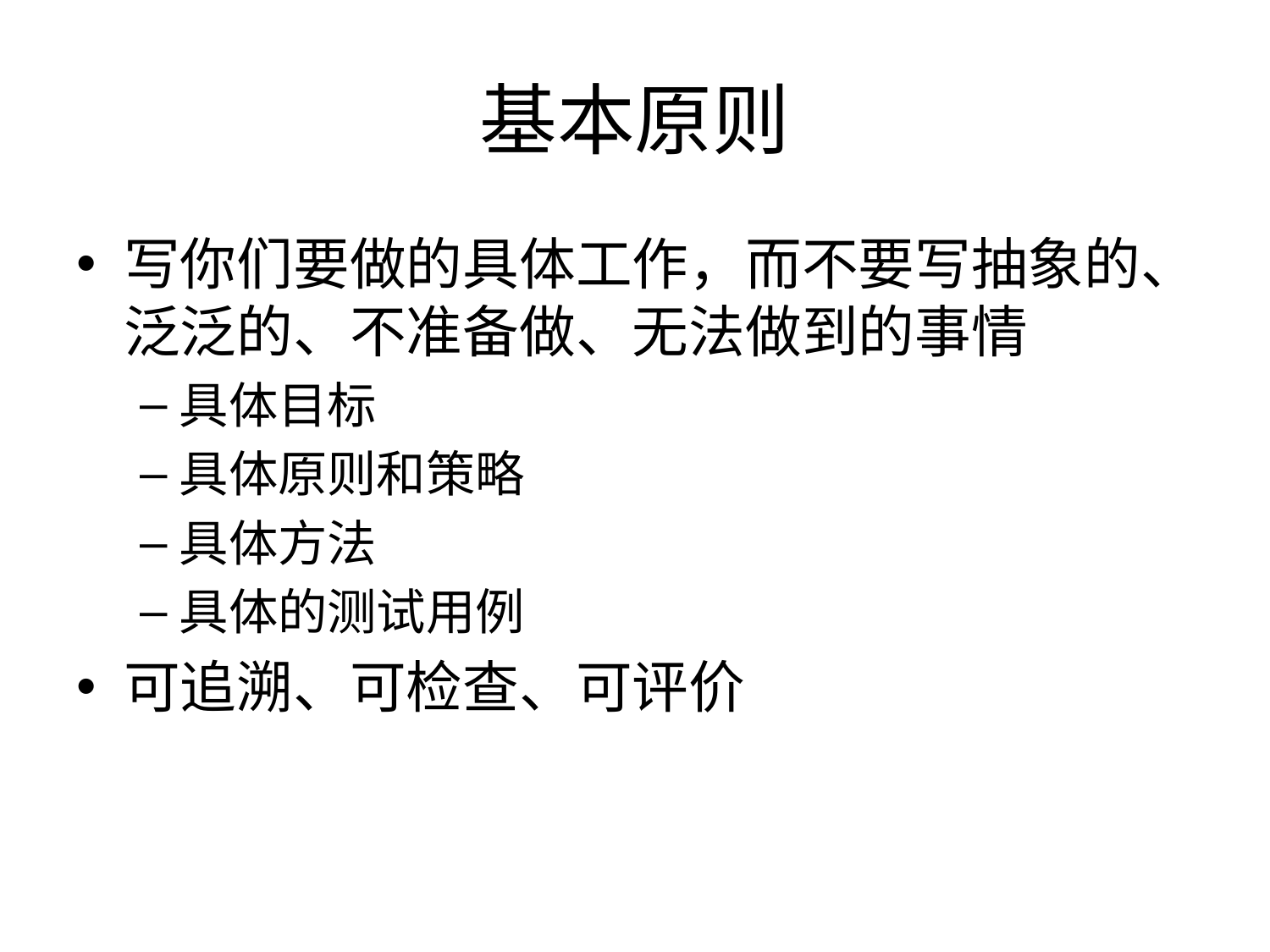

# 基本原则
写你们要做的具体工作，而不要写抽象的、泛泛的、不准备做、无法做到的事情
具体目标
具体原则和策略
具体方法
具体的测试用例
可追溯、可检查、可评价